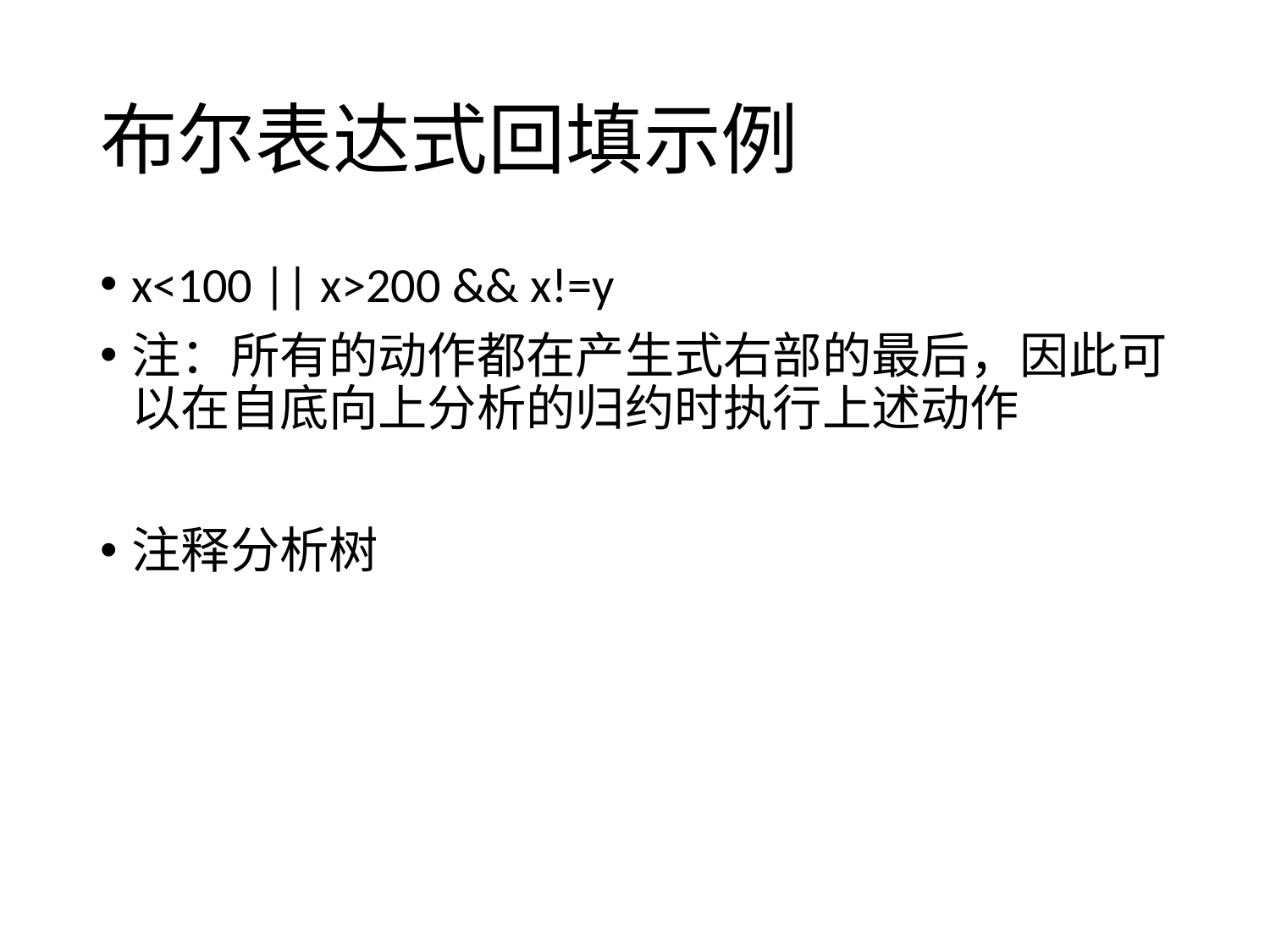

# 布尔表达式回填示例
x<100 || x>200 && x!=y
注：所有的动作都在产生式右部的最后，因此可以在自底向上分析的归约时执行上述动作

注释分析树